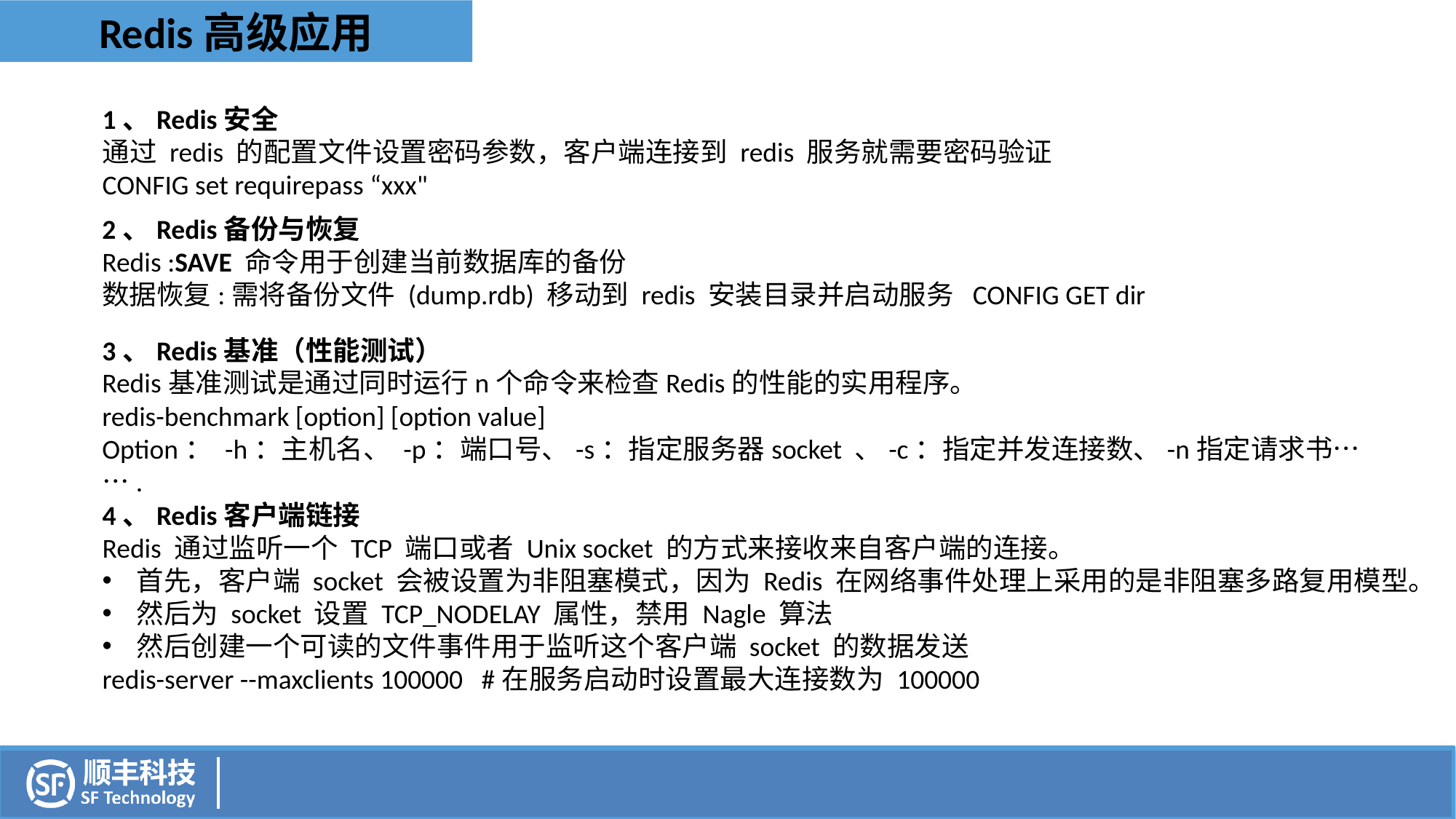

Redis高级应用
1、Redis安全
通过 redis 的配置文件设置密码参数，客户端连接到 redis 服务就需要密码验证
CONFIG set requirepass “xxx"
2、Redis备份与恢复
Redis :SAVE 命令用于创建当前数据库的备份
数据恢复:需将备份文件 (dump.rdb) 移动到 redis 安装目录并启动服务  CONFIG GET dir
3、Redis基准（性能测试）
Redis基准测试是通过同时运行n个命令来检查Redis的性能的实用程序。
redis-benchmark [option] [option value]
Option： -h：主机名、 -p：端口号、-s：指定服务器socket 、-c：指定并发连接数、-n指定请求书…….
4、Redis客户端链接
Redis 通过监听一个 TCP 端口或者 Unix socket 的方式来接收来自客户端的连接。
首先，客户端 socket 会被设置为非阻塞模式，因为 Redis 在网络事件处理上采用的是非阻塞多路复用模型。
然后为 socket 设置 TCP_NODELAY 属性，禁用 Nagle 算法
然后创建一个可读的文件事件用于监听这个客户端 socket 的数据发送
redis-server --maxclients 100000   #在服务启动时设置最大连接数为 100000